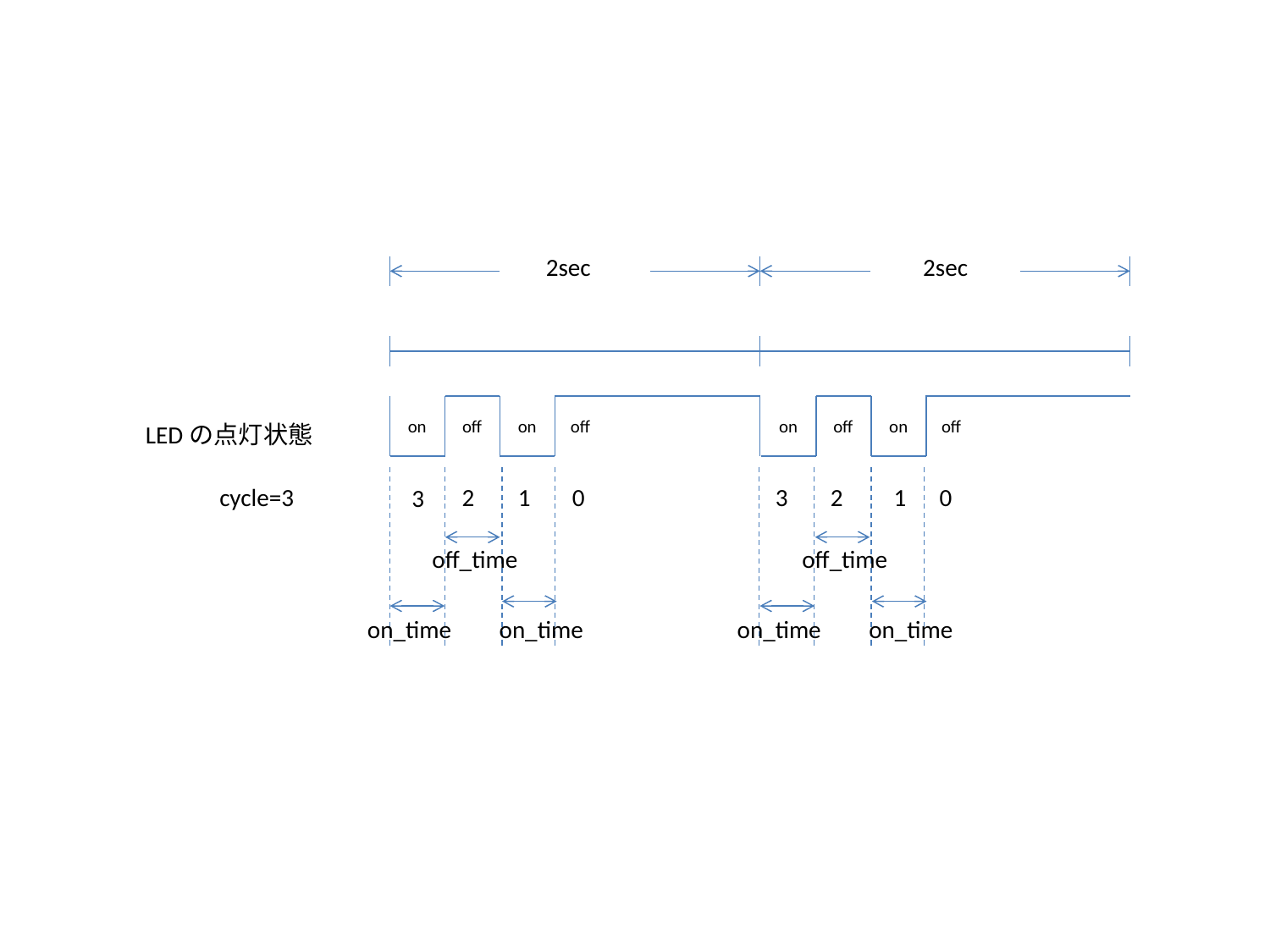

2sec
2sec
on
off
on
off
on
off
on
off
LEDの点灯状態
cycle=3
2
1
0
3
2
1
0
3
off_time
off_time
on_time
on_time
on_time
on_time